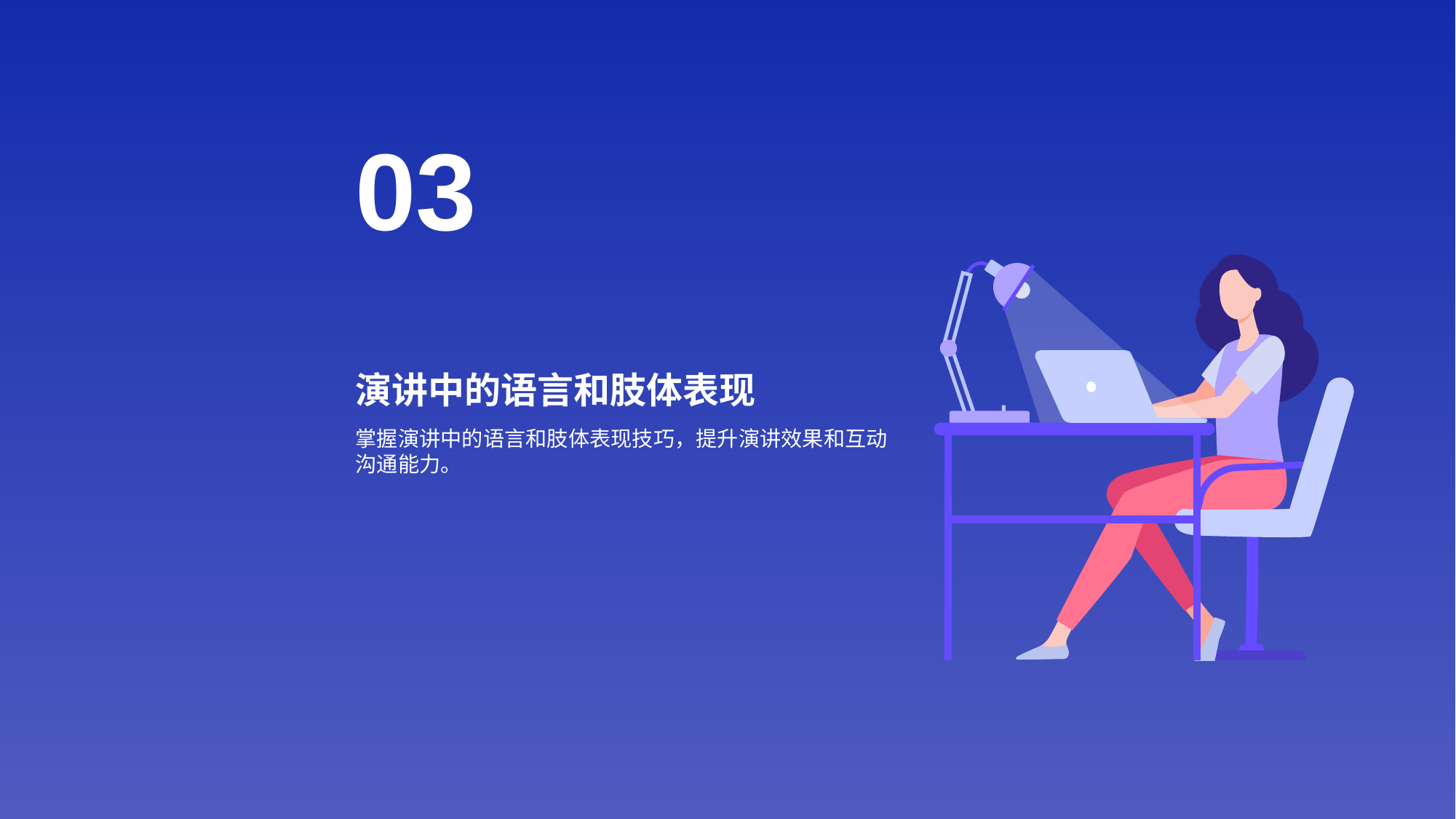

03
# 演讲中的语言和肢体表现
掌握演讲中的语言和肢体表现技巧，提升演讲效果和互动沟通能力。